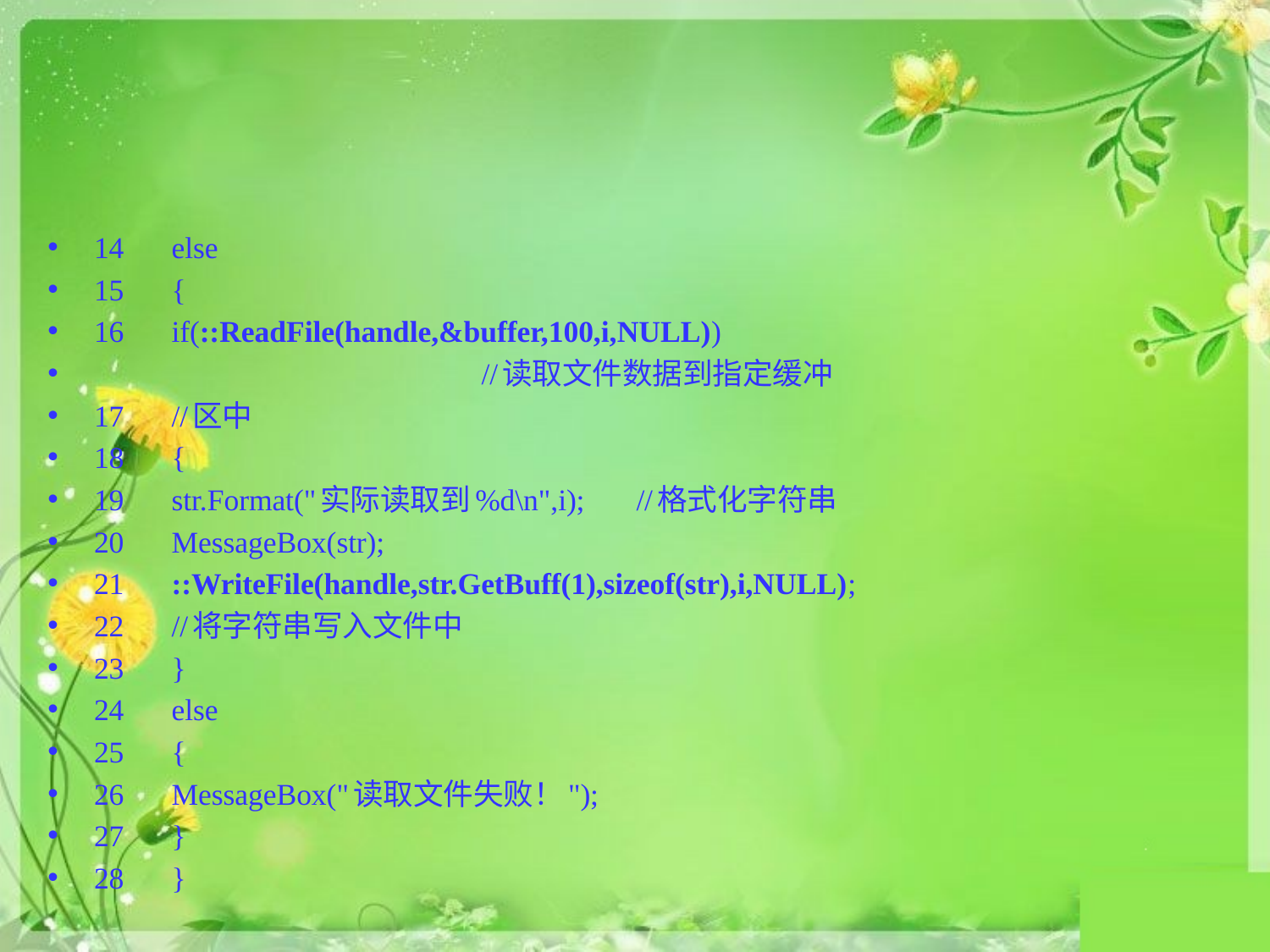

#
14	else
15	{
16		if(::ReadFile(handle,&buffer,100,i,NULL))
                                               	//读取文件数据到指定缓冲
17				//区中
18		{
19			str.Format("实际读取到%d\n",i);	//格式化字符串
20			MessageBox(str);
21			::WriteFile(handle,str.GetBuff(1),sizeof(str),i,NULL);
22			//将字符串写入文件中
23		}
24		else
25		{
26			MessageBox("读取文件失败！");
27		}
28	}